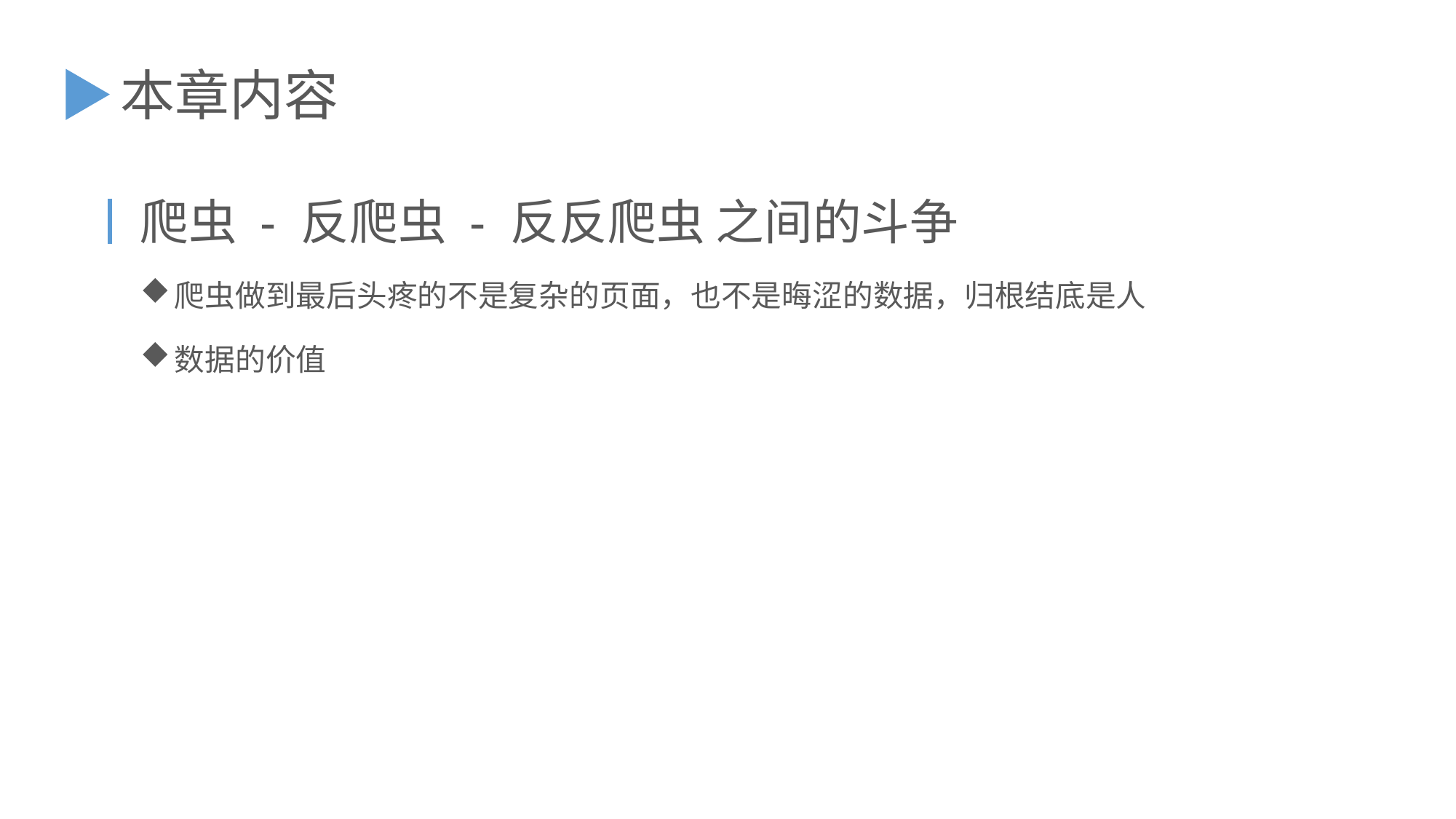

本章内容

爬虫 - 反爬虫 - 反反爬虫 之间的斗争
爬虫做到最后头疼的不是复杂的页面，也不是晦涩的数据，归根结底是人
数据的价值